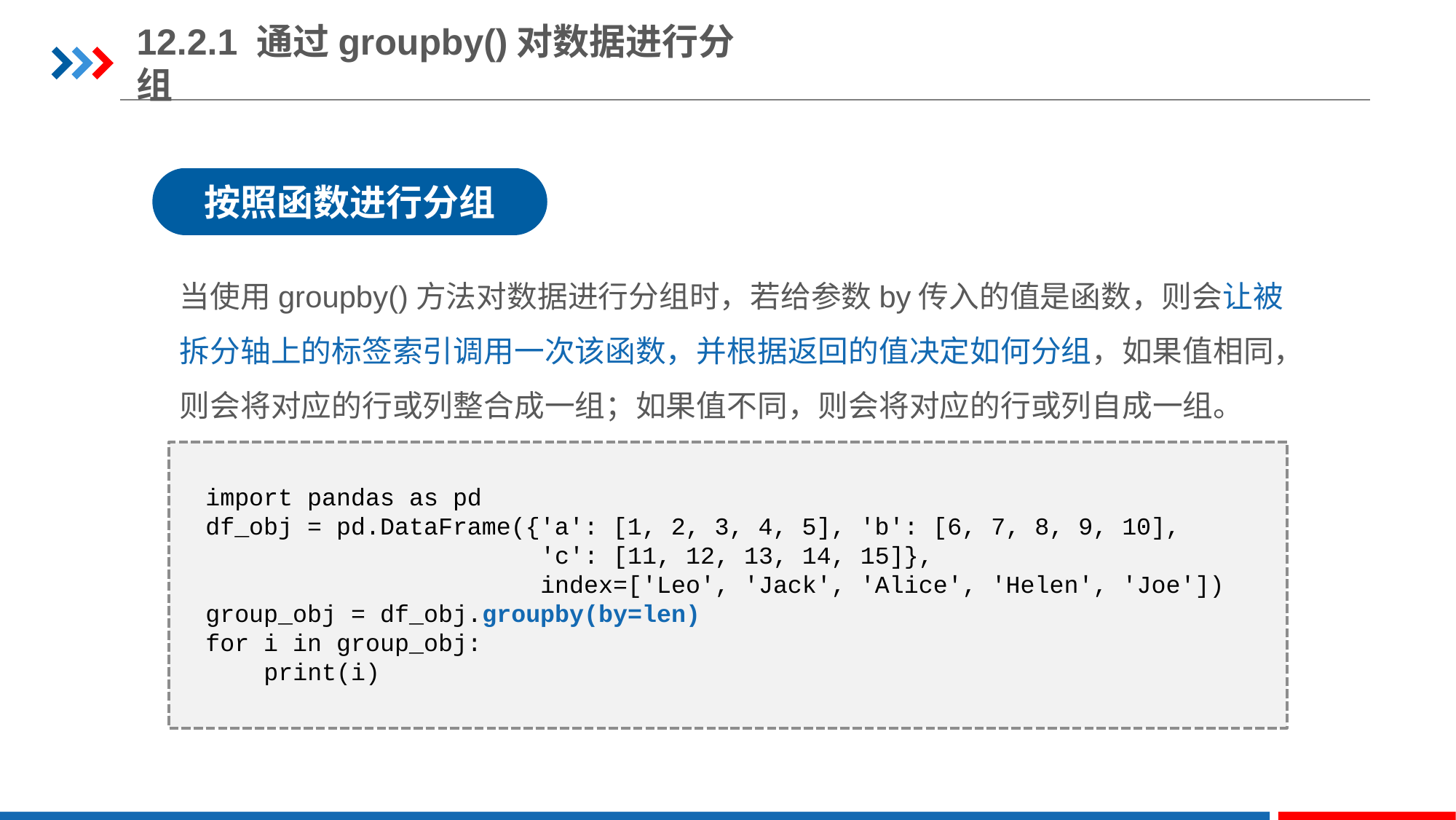

12.2.1 通过groupby()对数据进行分组
按照函数进行分组
当使用groupby()方法对数据进行分组时，若给参数by传入的值是函数，则会让被拆分轴上的标签索引调用一次该函数，并根据返回的值决定如何分组，如果值相同，则会将对应的行或列整合成一组；如果值不同，则会将对应的行或列自成一组。

import pandas as pd
df_obj = pd.DataFrame({'a': [1, 2, 3, 4, 5], 'b': [6, 7, 8, 9, 10],
                       'c': [11, 12, 13, 14, 15]},
                       index=['Leo', 'Jack', 'Alice', 'Helen', 'Joe'])
group_obj = df_obj.groupby(by=len)
for i in group_obj:
    print(i)